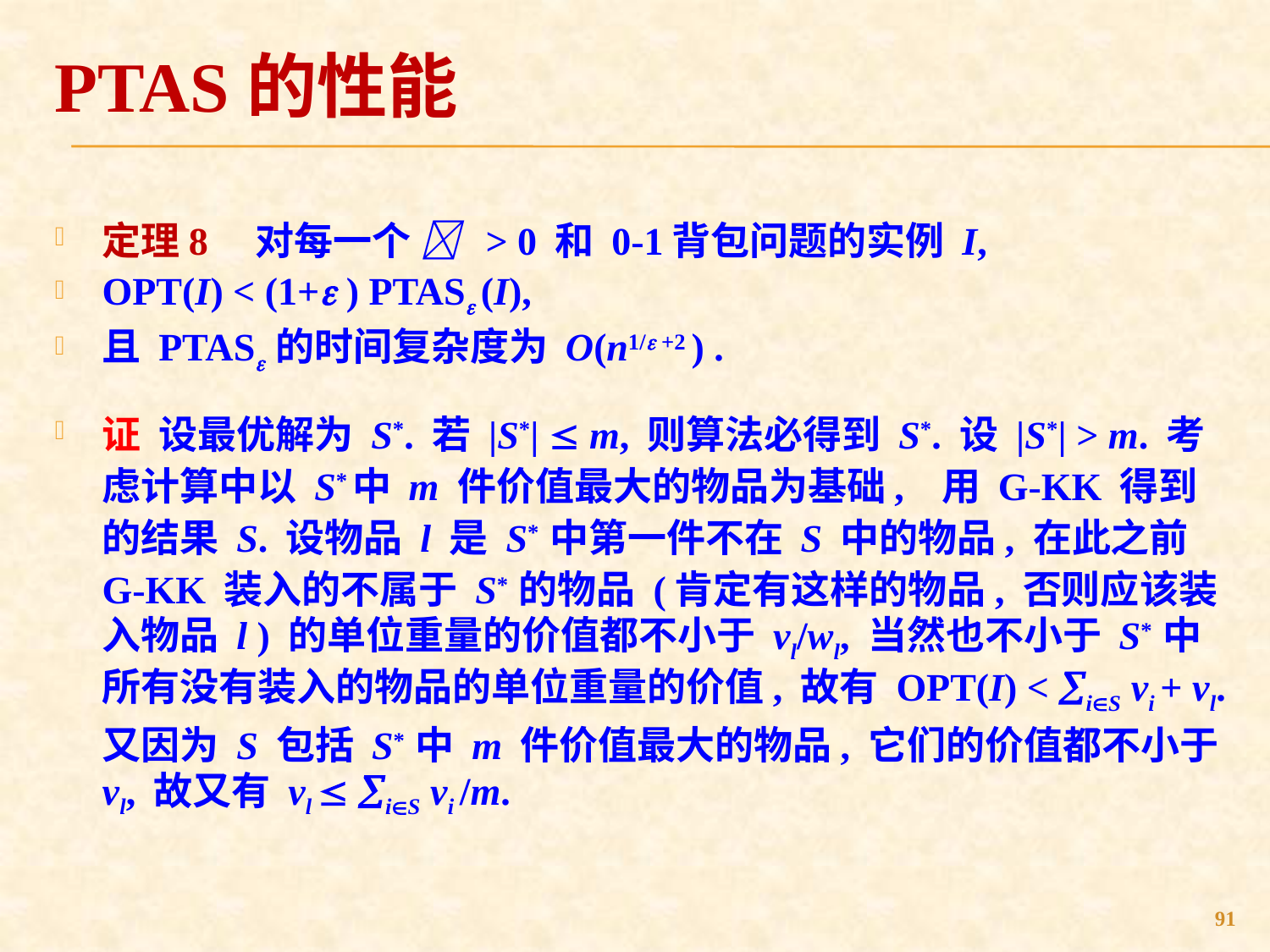

# PTAS的性能
定理8    对每一个 ε  > 0 和 0-1背包问题的实例 I,
OPT(I) < (1+ε ) PTASε (I),
且 PTASε 的时间复杂度为 O(n1/ε +2 ) .
证  设最优解为 S*. 若 |S*| ≤ m, 则算法必得到 S*. 设 |S*| > m. 考虑计算中以 S*中 m 件价值最大的物品为基础,   用 G-KK 得到的结果 S. 设物品 l 是 S* 中第一件不在 S 中的物品, 在此之前 G-KK 装入的不属于 S* 的物品 (肯定有这样的物品, 否则应该装入物品 l ) 的单位重量的价值都不小于 vl/wl, 当然也不小于 S* 中所有没有装入的物品的单位重量的价值, 故有 OPT(I) < ∑i∈S vi + vl. 又因为 S 包括 S* 中 m 件价值最大的物品, 它们的价值都不小于 vl, 故又有 vl ≤ ∑i∈S vi /m.
91